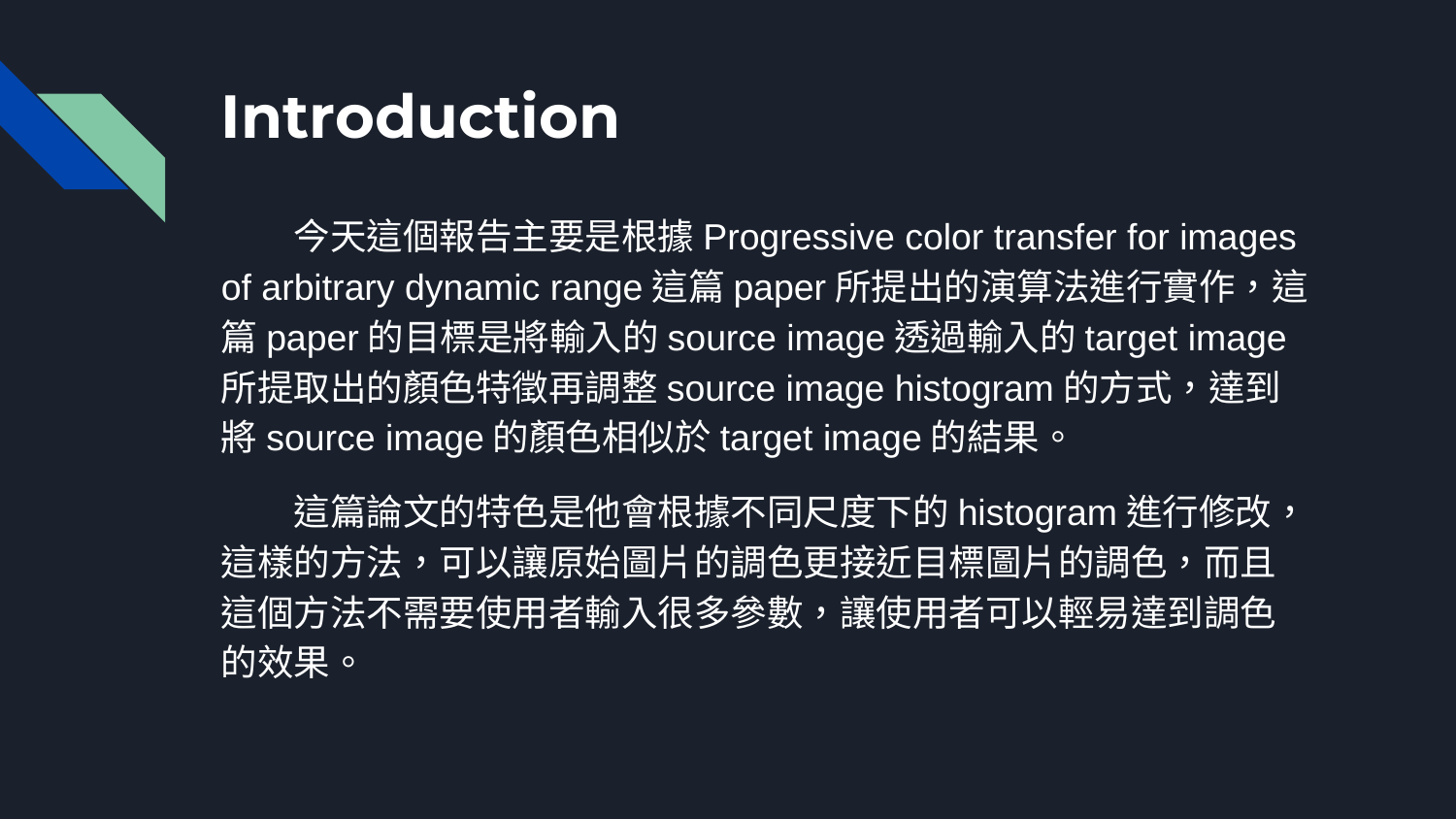

# Introduction
今天這個報告主要是根據Progressive color transfer for images of arbitrary dynamic range這篇paper所提出的演算法進行實作，這篇paper的目標是將輸入的source image透過輸入的target image所提取出的顏色特徵再調整source image histogram的方式，達到將source image的顏色相似於target image的結果。
這篇論文的特色是他會根據不同尺度下的histogram進行修改，這樣的方法，可以讓原始圖片的調色更接近目標圖片的調色，而且這個方法不需要使用者輸入很多參數，讓使用者可以輕易達到調色的效果。